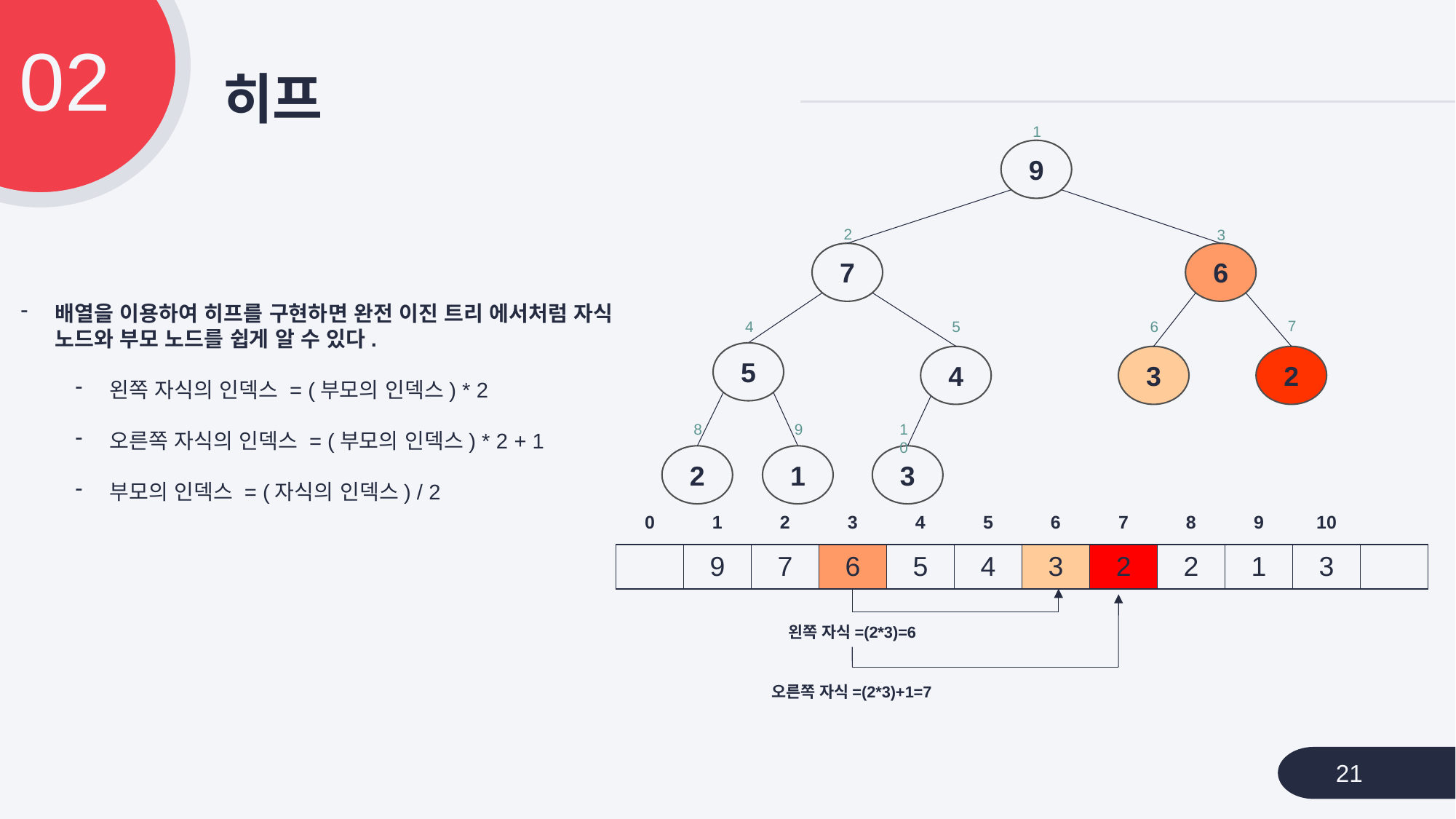

02
# 히프
1
9
7
6
5
4
2
3
2
1
3
2
3
7
6
4
5
10
8
9
배열을 이용하여 히프를 구현하면 완전 이진 트리 에서처럼 자식 노드와 부모 노드를 쉽게 알 수 있다.

왼쪽 자식의 인덱스 = (부모의 인덱스) * 2

오른쪽 자식의 인덱스 = (부모의 인덱스) * 2 + 1

부모의 인덱스 = (자식의 인덱스) / 2
| 0 | 1 | 2 | 3 | 4 | 5 | 6 | 7 | 8 | 9 | 10 |  |
| --- | --- | --- | --- | --- | --- | --- | --- | --- | --- | --- | --- |
|  | 9 | 7 | 6 | 5 | 4 | 3 | 2 | 2 | 1 | 3 |  |
왼쪽 자식=(2*3)=6
오른쪽 자식=(2*3)+1=7
21